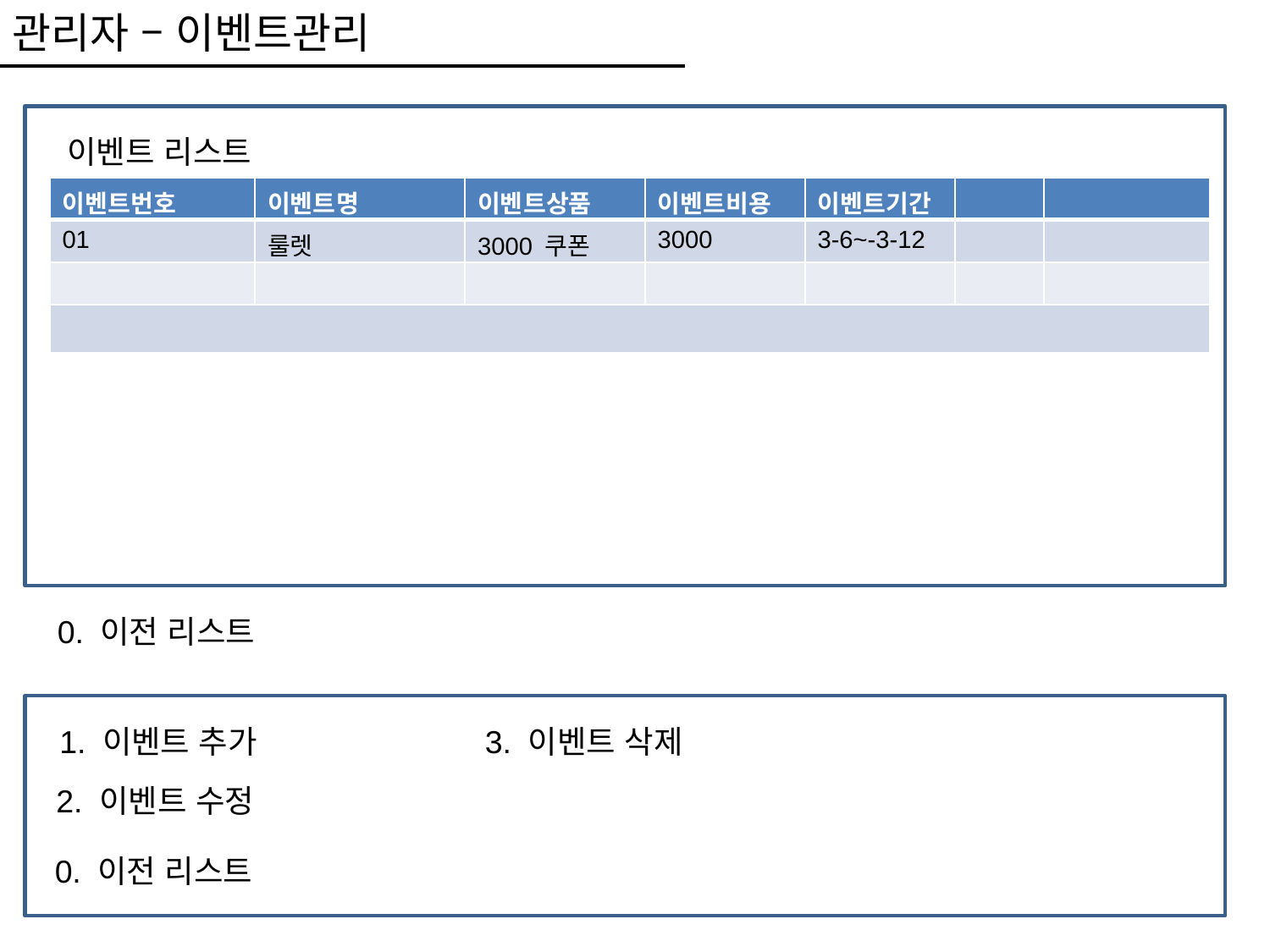

관리자 – 이벤트관리

이벤트 리스트
| 이벤트번호 | 이벤트명 | 이벤트상품 | 이벤트비용 | 이벤트기간 |  |  |
| --- | --- | --- | --- | --- | --- | --- |
| 01 | 룰렛 | 3000 쿠폰 | 3000 | 3-6~-3-12 |  |  |
|  |  |  |  |  |  |  |
|  | 오징어 |  |  |  |  |  |
0. 이전 리스트

1. 이벤트 추가

2. 이벤트 수정
0. 이전 리스트
3. 이벤트 삭제